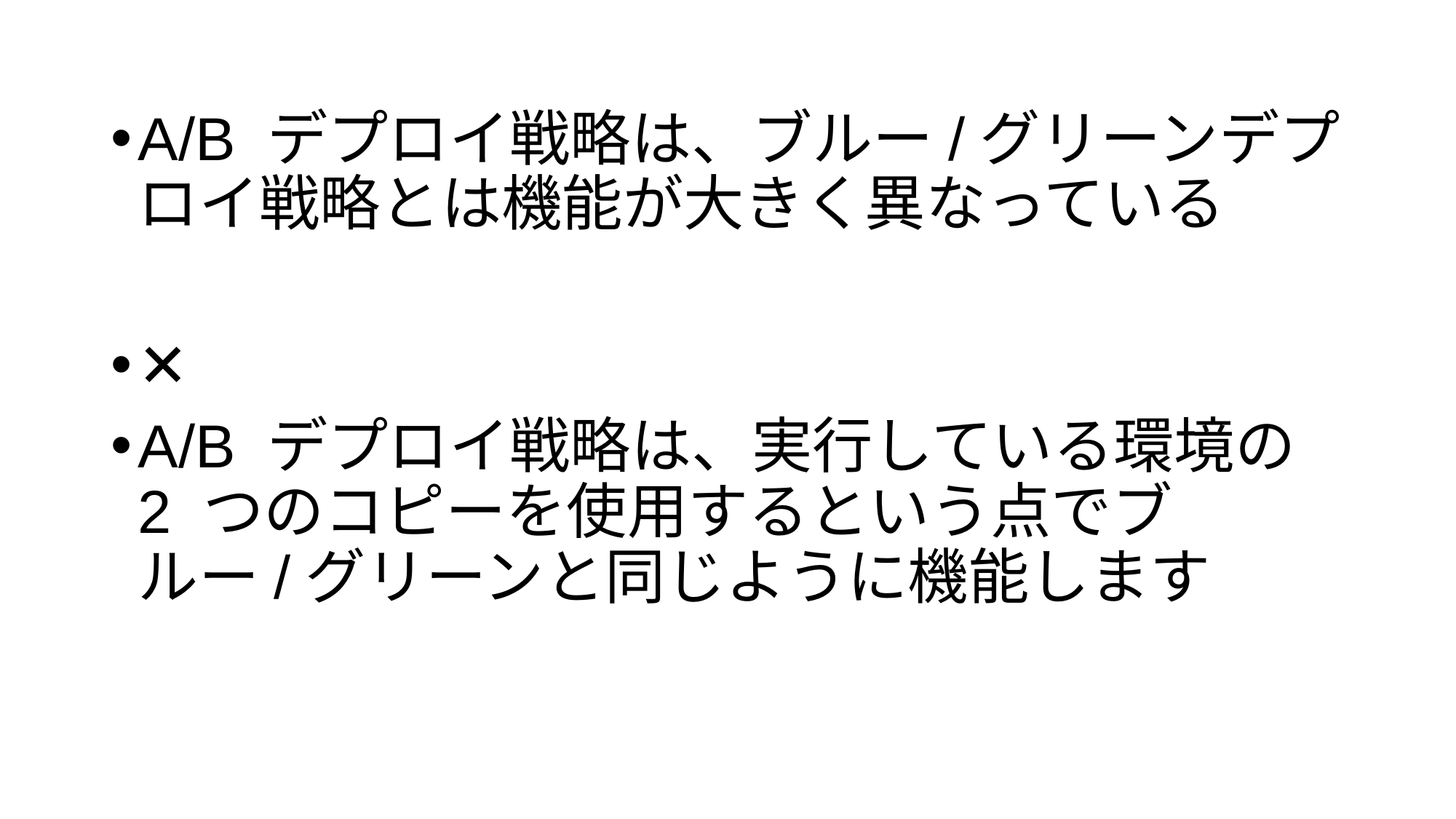

A/B デプロイ戦略は、ブルー/グリーンデプロイ戦略とは機能が大きく異なっている

✕
A/B デプロイ戦略は、実行している環境の 2 つのコピーを使用するという点でブルー/グリーンと同じように機能します